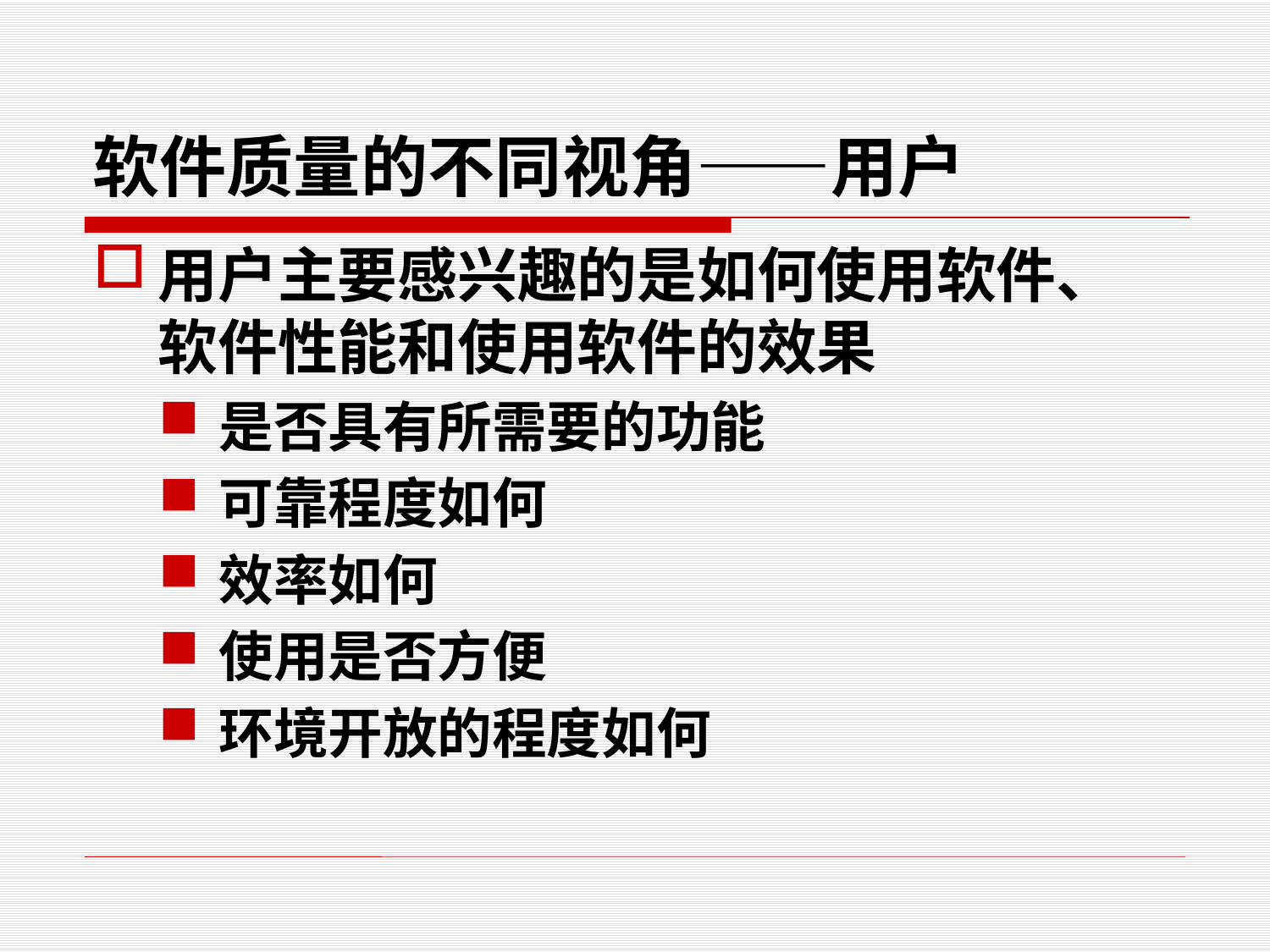

# 软件质量的不同视角——用户
用户主要感兴趣的是如何使用软件、软件性能和使用软件的效果
是否具有所需要的功能
可靠程度如何
效率如何
使用是否方便
环境开放的程度如何